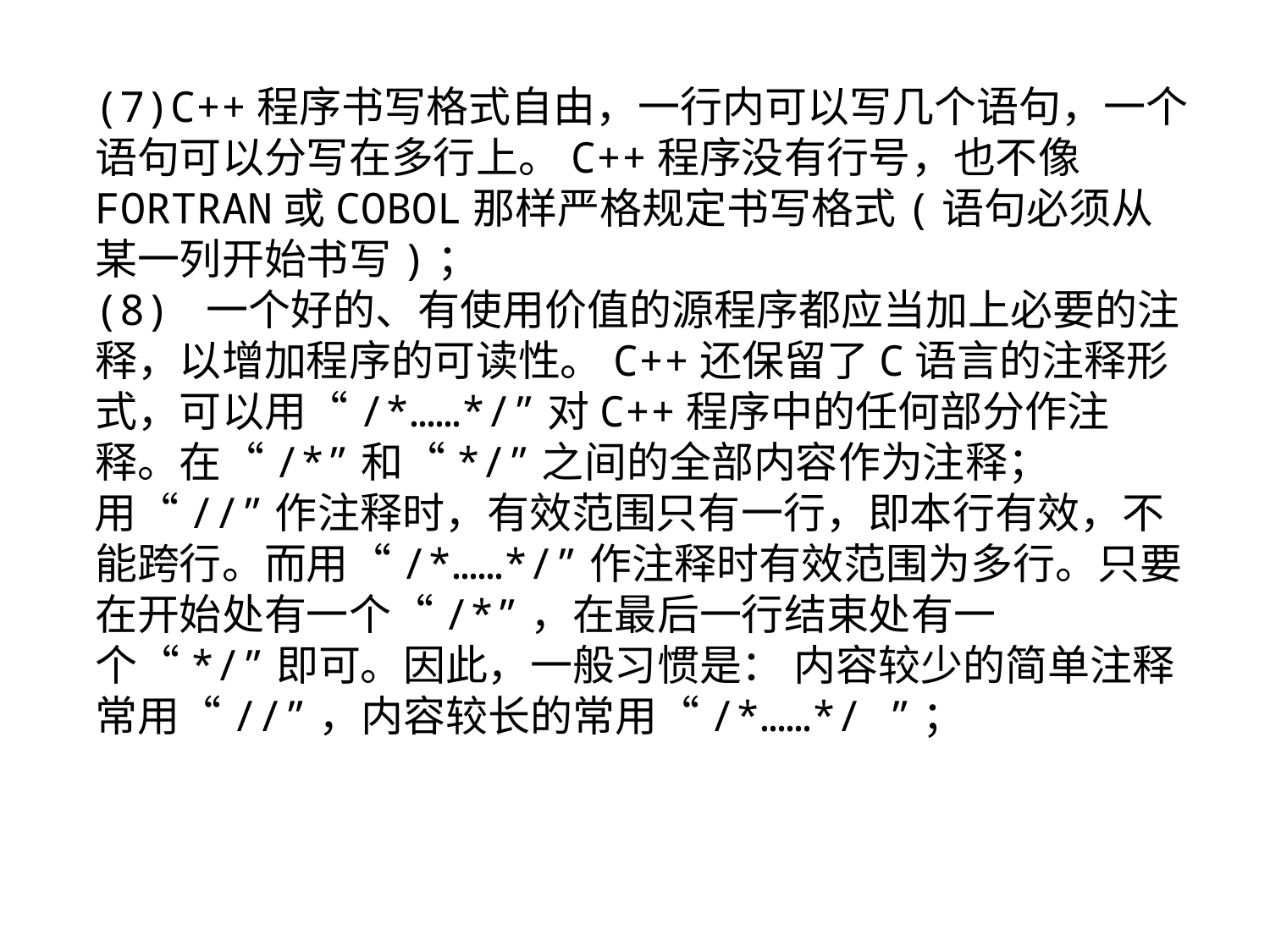

(7)C++程序书写格式自由，一行内可以写几个语句，一个语句可以分写在多行上。C++程序没有行号，也不像FORTRAN或COBOL那样严格规定书写格式(语句必须从某一列开始书写)；
(8) 一个好的、有使用价值的源程序都应当加上必要的注释，以增加程序的可读性。C++还保留了C语言的注释形式，可以用“/*……*/”对C++程序中的任何部分作注释。在“/*”和“*/”之间的全部内容作为注释；
用“//”作注释时，有效范围只有一行，即本行有效，不能跨行。而用“/*……*/”作注释时有效范围为多行。只要在开始处有一个“/*”，在最后一行结束处有一个“*/”即可。因此，一般习惯是： 内容较少的简单注释常用“//”，内容较长的常用“/*……*/ ”；